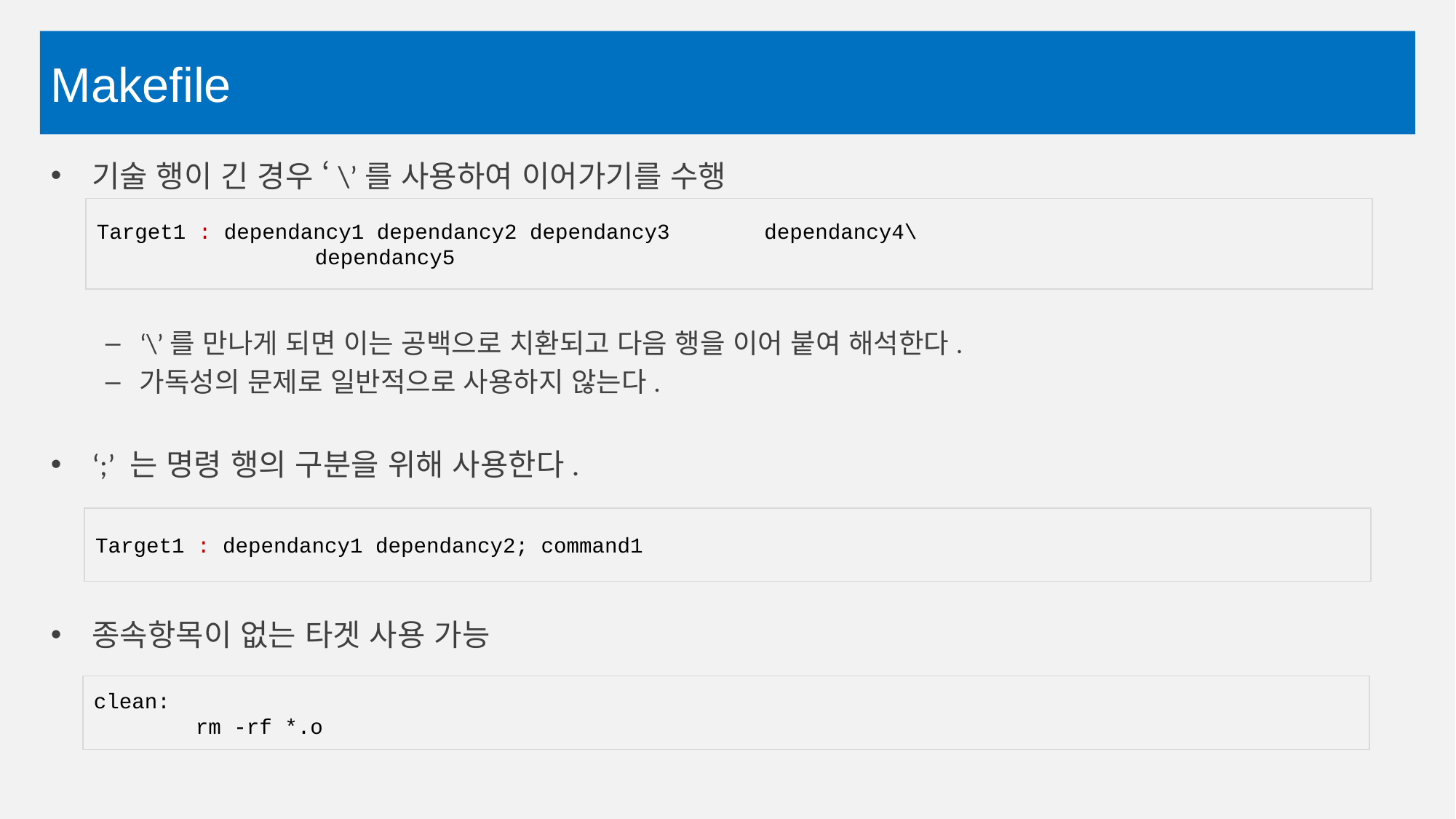

# Makefile
기술 행이 긴 경우 ‘\’를 사용하여 이어가기를 수행

‘\’를 만나게 되면 이는 공백으로 치환되고 다음 행을 이어 붙여 해석한다.
가독성의 문제로 일반적으로 사용하지 않는다.

‘;’ 는 명령 행의 구분을 위해 사용한다.

종속항목이 없는 타겟 사용 가능
Target1 : dependancy1 dependancy2 dependancy3	 dependancy4\
		dependancy5
Target1 : dependancy1 dependancy2; command1
clean:
        rm -rf *.o